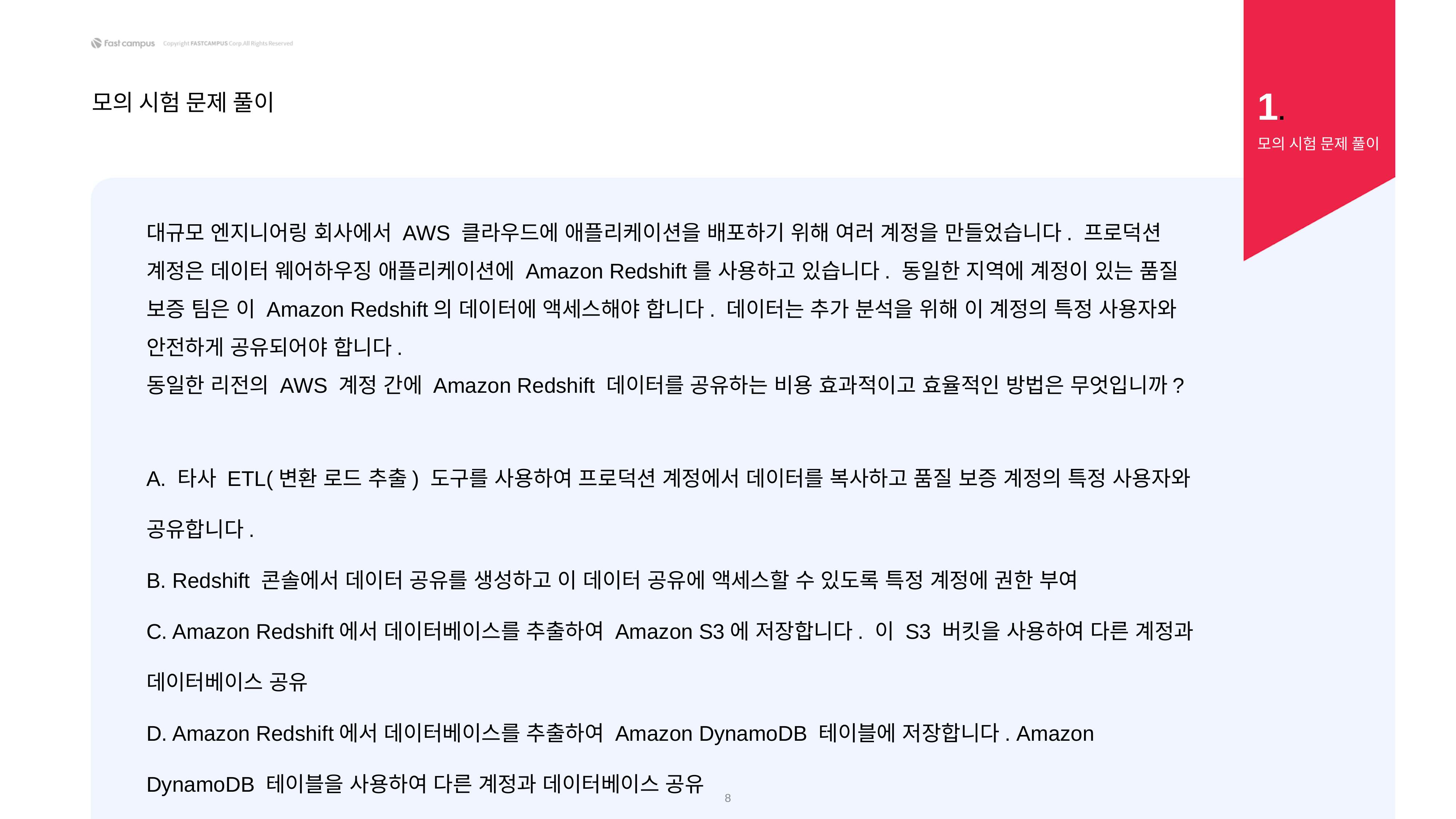

1.
모의 시험 문제 풀이
모의 시험 문제 풀이
대규모 엔지니어링 회사에서 AWS 클라우드에 애플리케이션을 배포하기 위해 여러 계정을 만들었습니다. 프로덕션 계정은 데이터 웨어하우징 애플리케이션에 Amazon Redshift를 사용하고 있습니다. 동일한 지역에 계정이 있는 품질 보증 팀은 이 Amazon Redshift의 데이터에 액세스해야 합니다. 데이터는 추가 분석을 위해 이 계정의 특정 사용자와 안전하게 공유되어야 합니다.
동일한 리전의 AWS 계정 간에 Amazon Redshift 데이터를 공유하는 비용 효과적이고 효율적인 방법은 무엇입니까?
A. 타사 ETL(변환 로드 추출) 도구를 사용하여 프로덕션 계정에서 데이터를 복사하고 품질 보증 계정의 특정 사용자와 공유합니다.
B. Redshift 콘솔에서 데이터 공유를 생성하고 이 데이터 공유에 액세스할 수 있도록 특정 계정에 권한 부여
C. Amazon Redshift에서 데이터베이스를 추출하여 Amazon S3에 저장합니다. 이 S3 버킷을 사용하여 다른 계정과 데이터베이스 공유
D. Amazon Redshift에서 데이터베이스를 추출하여 Amazon DynamoDB 테이블에 저장합니다. Amazon DynamoDB 테이블을 사용하여 다른 계정과 데이터베이스 공유
8